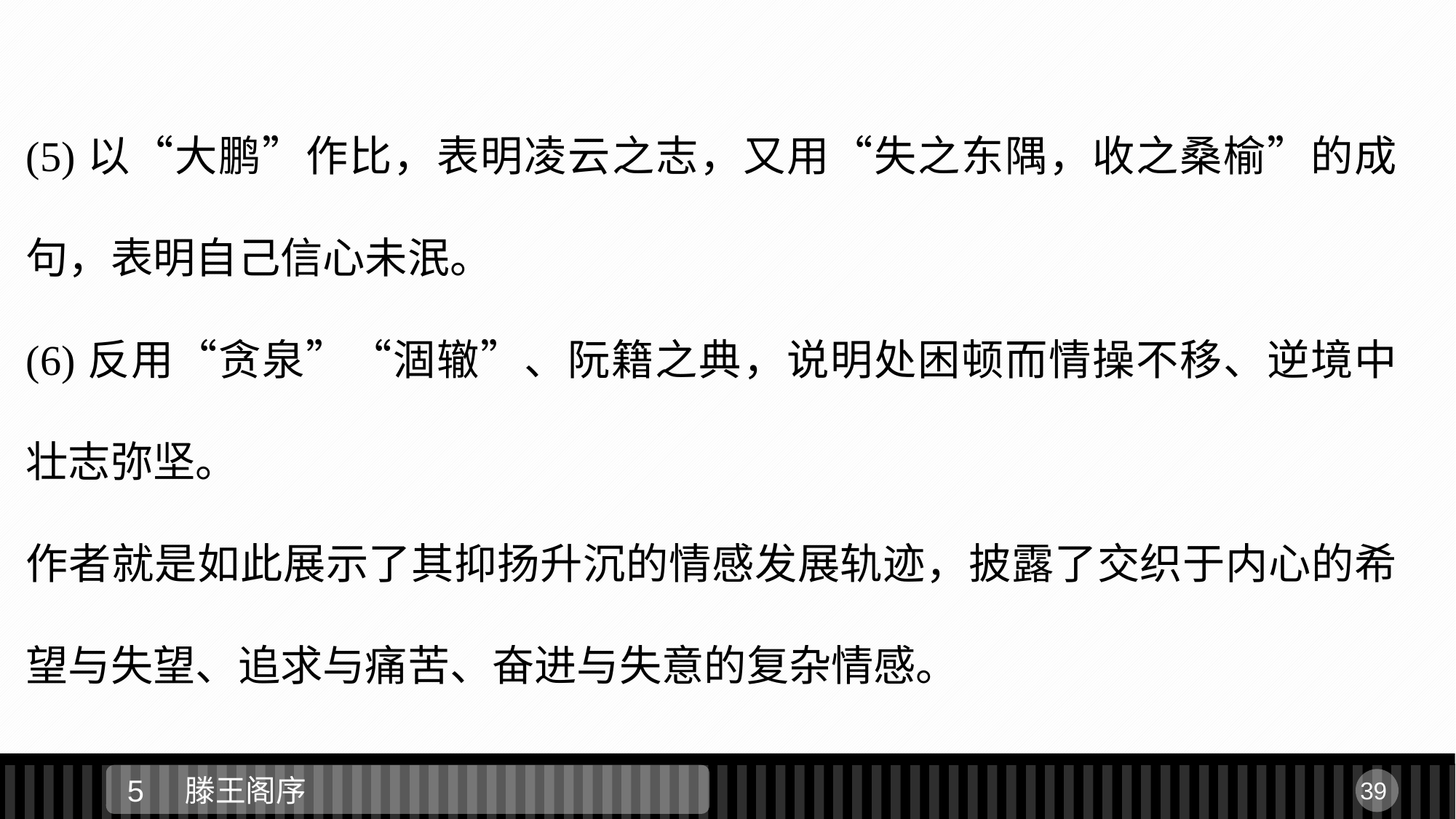

(5)以“大鹏”作比，表明凌云之志，又用“失之东隅，收之桑榆”的成句，表明自己信心未泯。
(6)反用“贪泉”“涸辙”、阮籍之典，说明处困顿而情操不移、逆境中壮志弥坚。
作者就是如此展示了其抑扬升沉的情感发展轨迹，披露了交织于内心的希望与失望、追求与痛苦、奋进与失意的复杂情感。